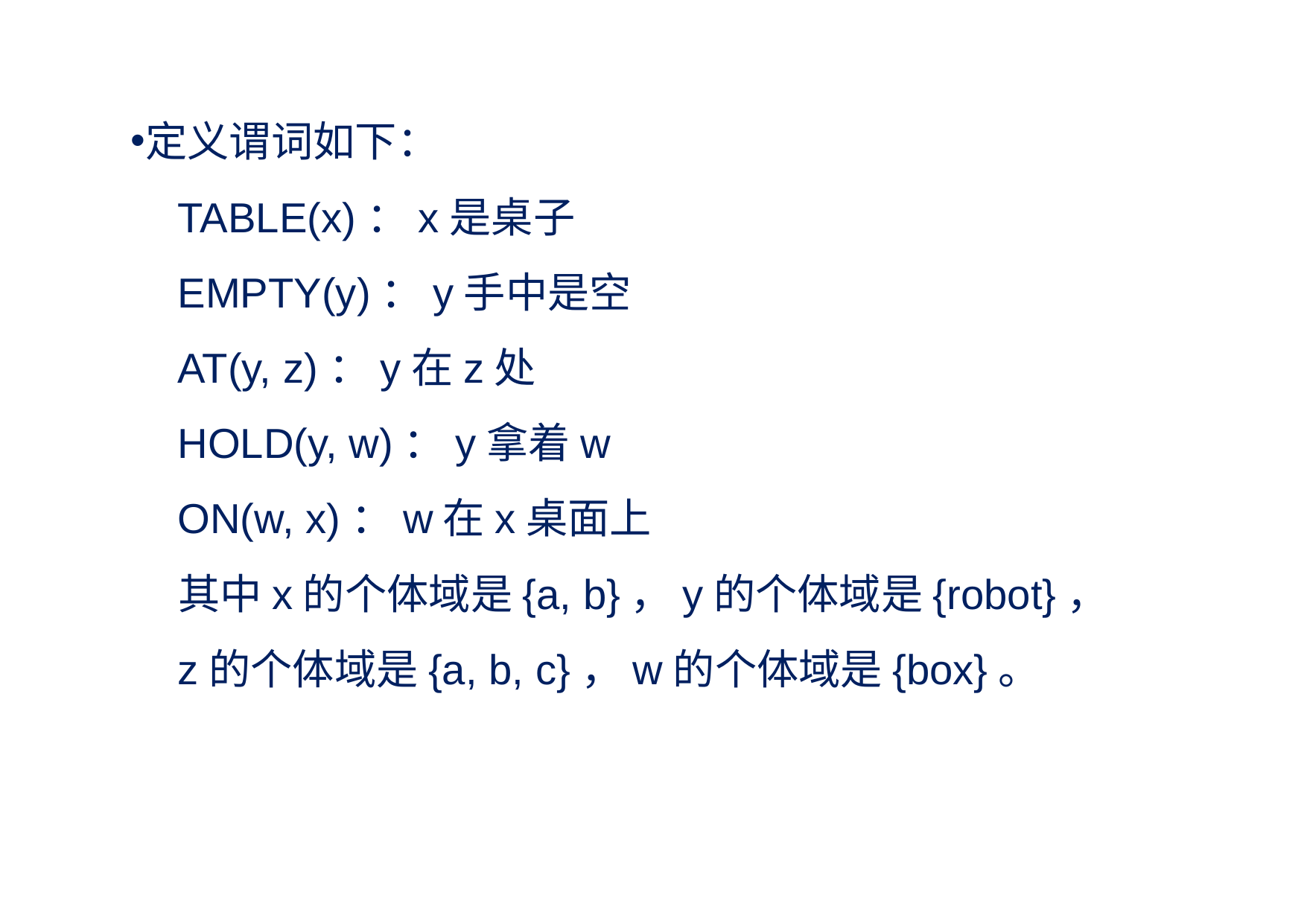

定义谓词如下：
    TABLE(x)：x是桌子
    EMPTY(y)：y手中是空
    AT(y, z)：y在z处
    HOLD(y, w)：y拿着w
    ON(w, x)：w在x桌面上
    其中x的个体域是{a, b}，y的个体域是{robot}，
    z的个体域是{a, b, c}，w的个体域是{box}。
38